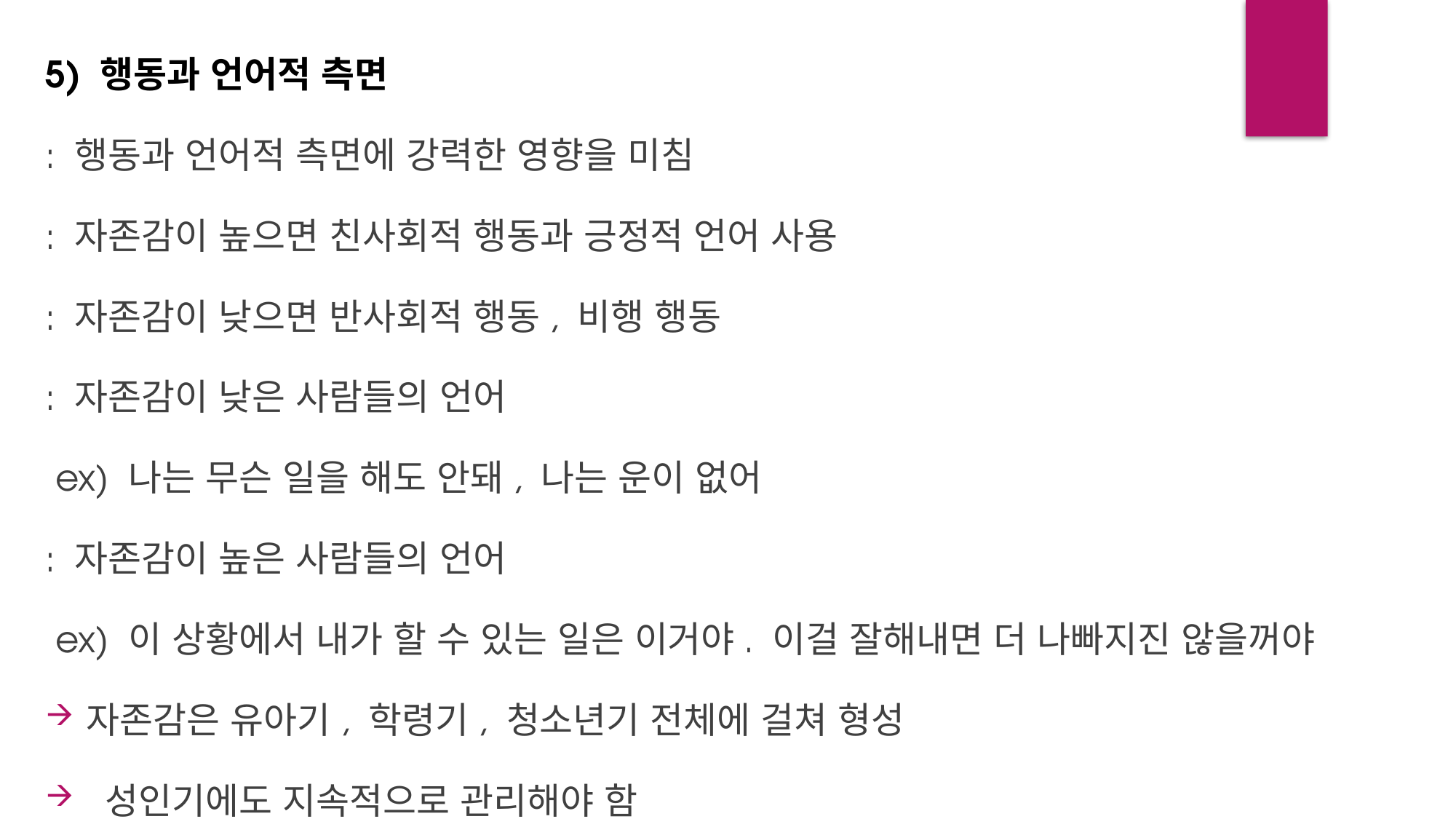

5) 행동과 언어적 측면
: 행동과 언어적 측면에 강력한 영향을 미침
: 자존감이 높으면 친사회적 행동과 긍정적 언어 사용
: 자존감이 낮으면 반사회적 행동, 비행 행동
: 자존감이 낮은 사람들의 언어
 ex) 나는 무슨 일을 해도 안돼, 나는 운이 없어
: 자존감이 높은 사람들의 언어
 ex) 이 상황에서 내가 할 수 있는 일은 이거야. 이걸 잘해내면 더 나빠지진 않을꺼야
자존감은 유아기, 학령기, 청소년기 전체에 걸쳐 형성
 성인기에도 지속적으로 관리해야 함